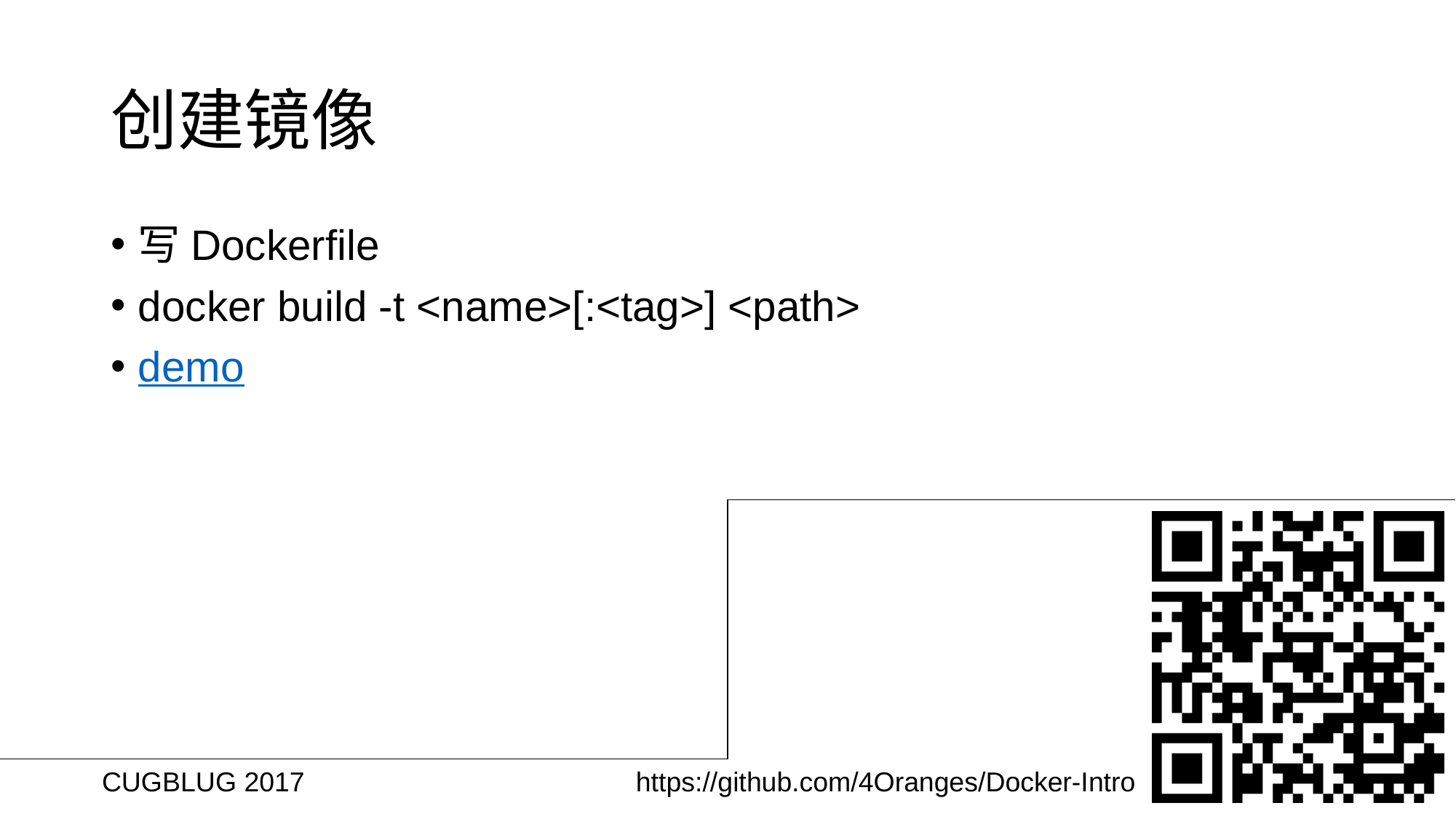

# 创建镜像
写Dockerfile
docker build -t <name>[:<tag>] <path>
demo